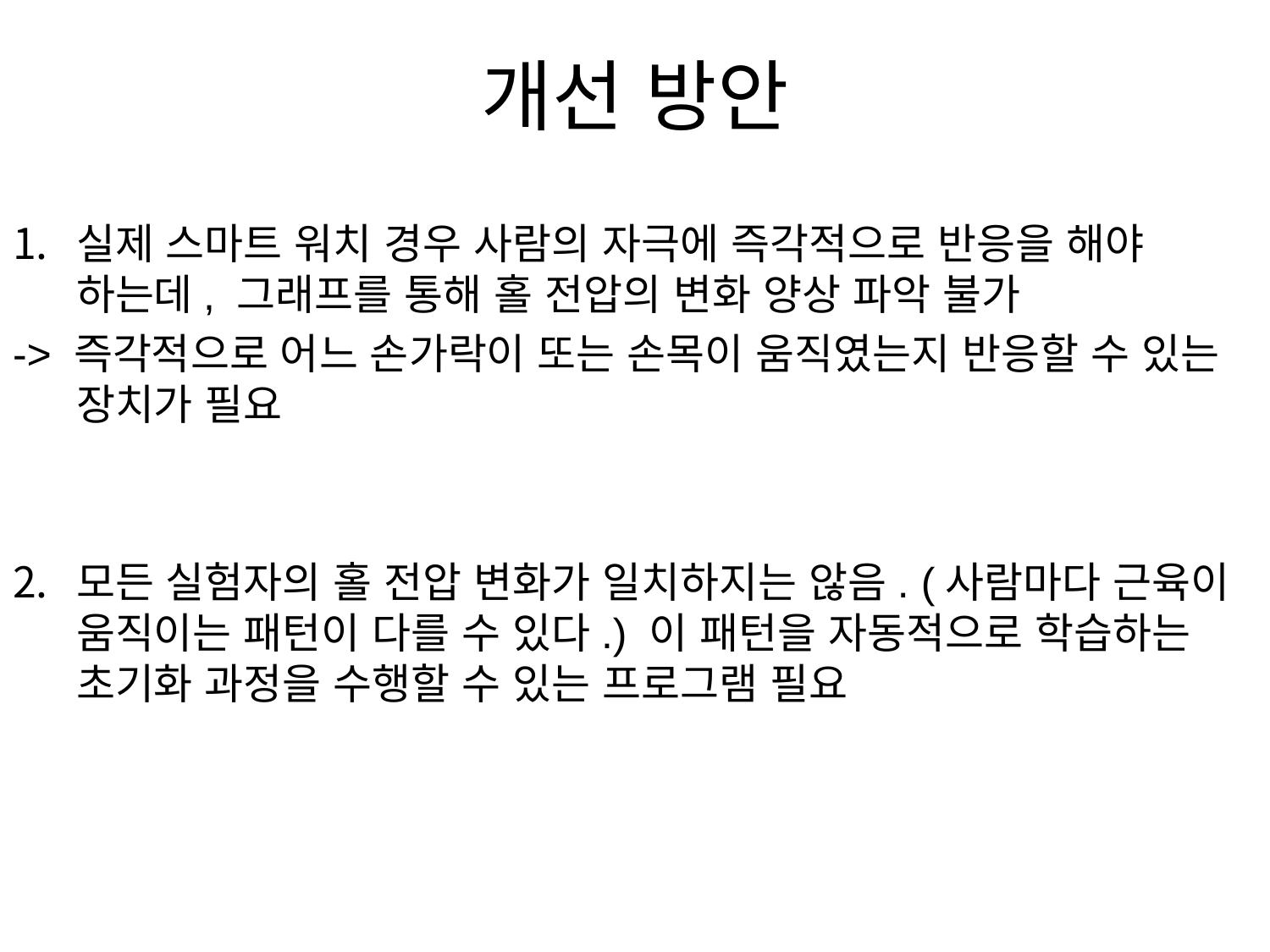

# 개선 방안
실제 스마트 워치 경우 사람의 자극에 즉각적으로 반응을 해야 하는데, 그래프를 통해 홀 전압의 변화 양상 파악 불가
-> 즉각적으로 어느 손가락이 또는 손목이 움직였는지 반응할 수 있는 장치가 필요

모든 실험자의 홀 전압 변화가 일치하지는 않음. (사람마다 근육이 움직이는 패턴이 다를 수 있다.) 이 패턴을 자동적으로 학습하는 초기화 과정을 수행할 수 있는 프로그램 필요